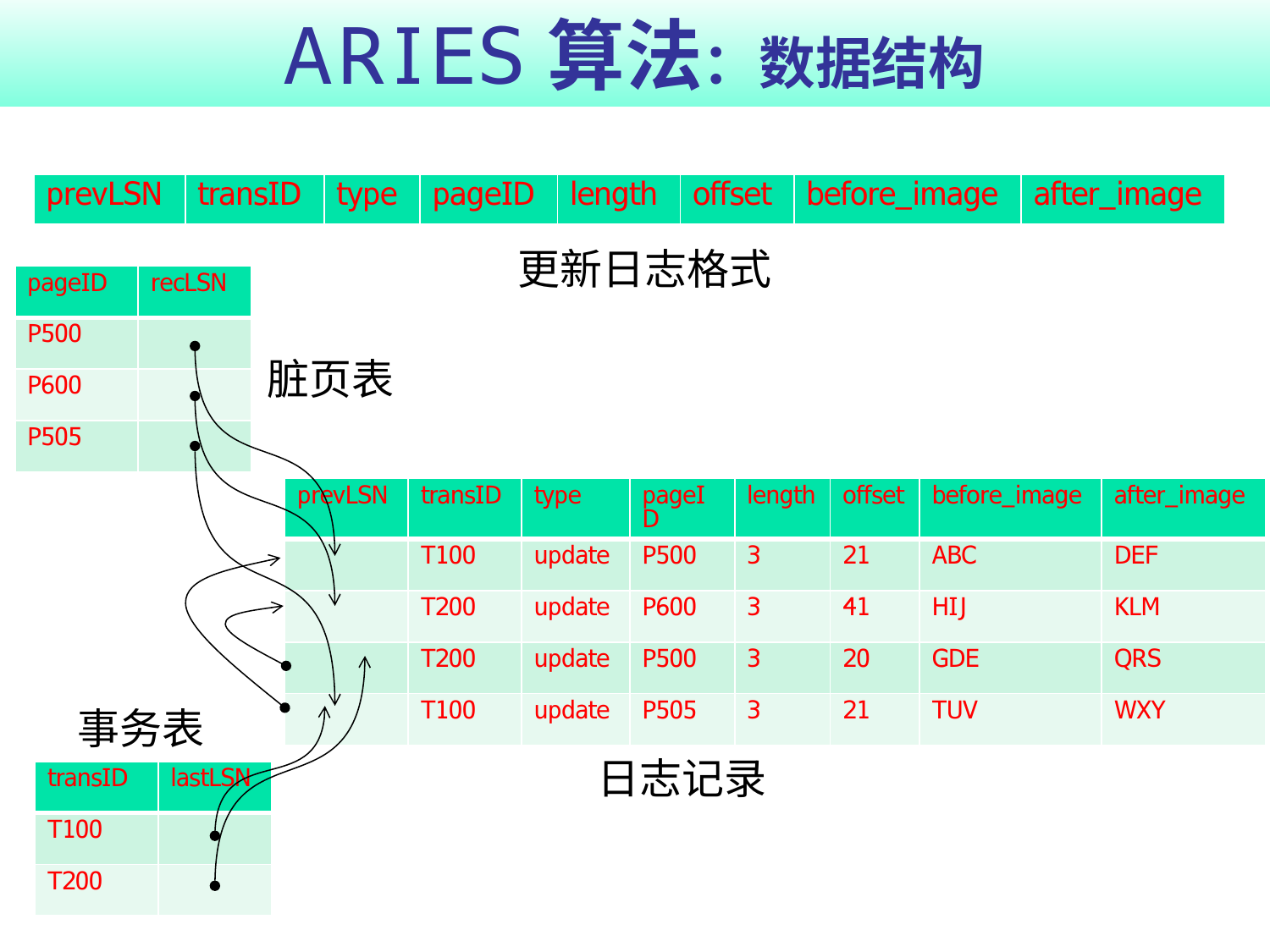

# ARIES算法：数据结构
| prevLSN | transID | type | pageID | length | offset | before\_image | after\_image |
| --- | --- | --- | --- | --- | --- | --- | --- |
更新日志格式
| pageID | recLSN |
| --- | --- |
| P500 |  |
| P600 |  |
| P505 |  |
脏页表
| prevLSN | transID | type | pageID | length | offset | before\_image | after\_image |
| --- | --- | --- | --- | --- | --- | --- | --- |
|  | T100 | update | P500 | 3 | 21 | ABC | DEF |
|  | T200 | update | P600 | 3 | 41 | HIJ | KLM |
|  | T200 | update | P500 | 3 | 20 | GDE | QRS |
|  | T100 | update | P505 | 3 | 21 | TUV | WXY |

事务表
日志记录
| transID | lastLSN |
| --- | --- |
| T100 |  |
| T200 |  |